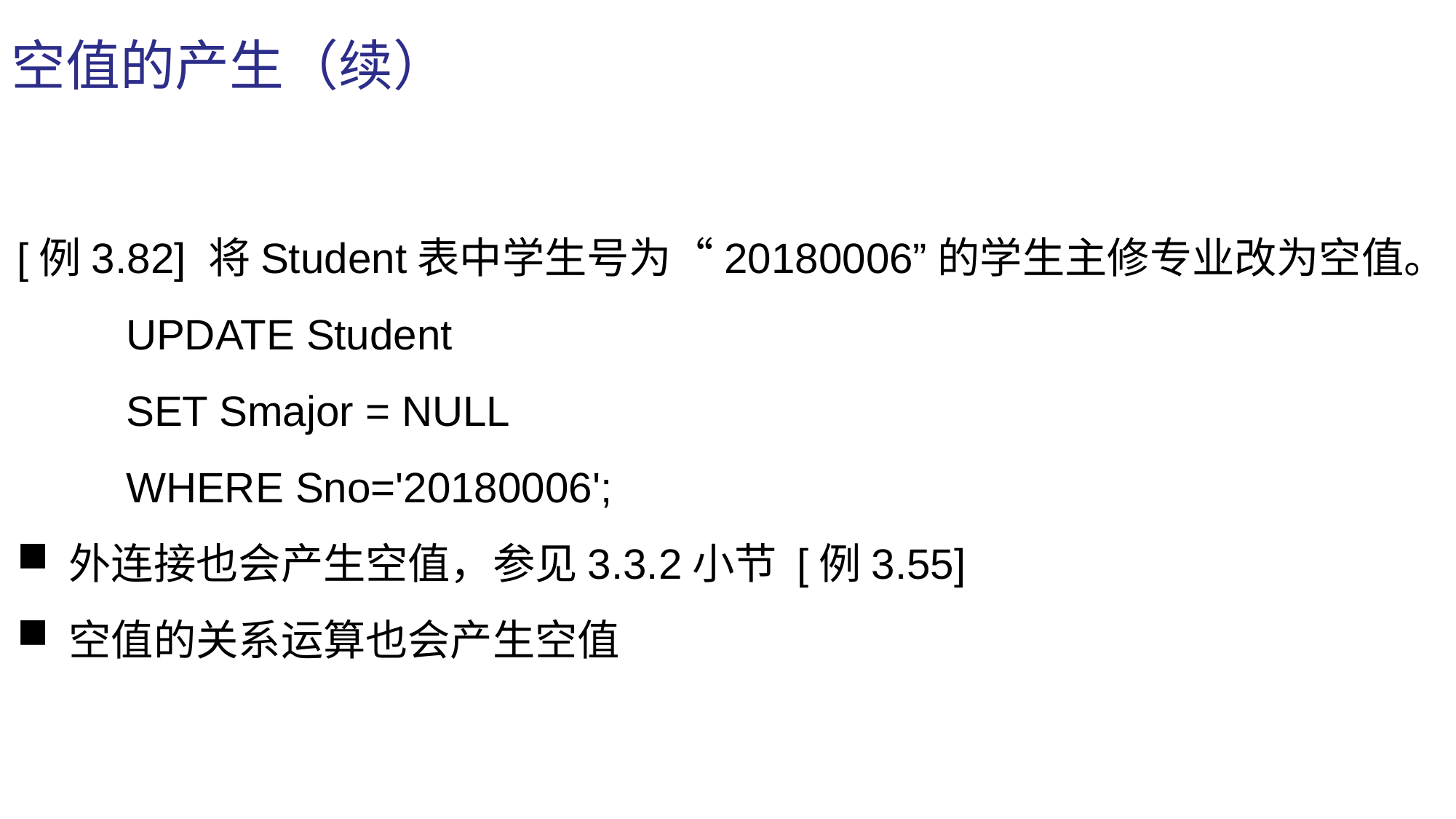

空值的产生（续）
[例3.82] 将Student表中学生号为“20180006”的学生主修专业改为空值。
	UPDATE Student
	SET Smajor = NULL
	WHERE Sno='20180006';
 外连接也会产生空值，参见3.3.2小节 [例3.55]
 空值的关系运算也会产生空值